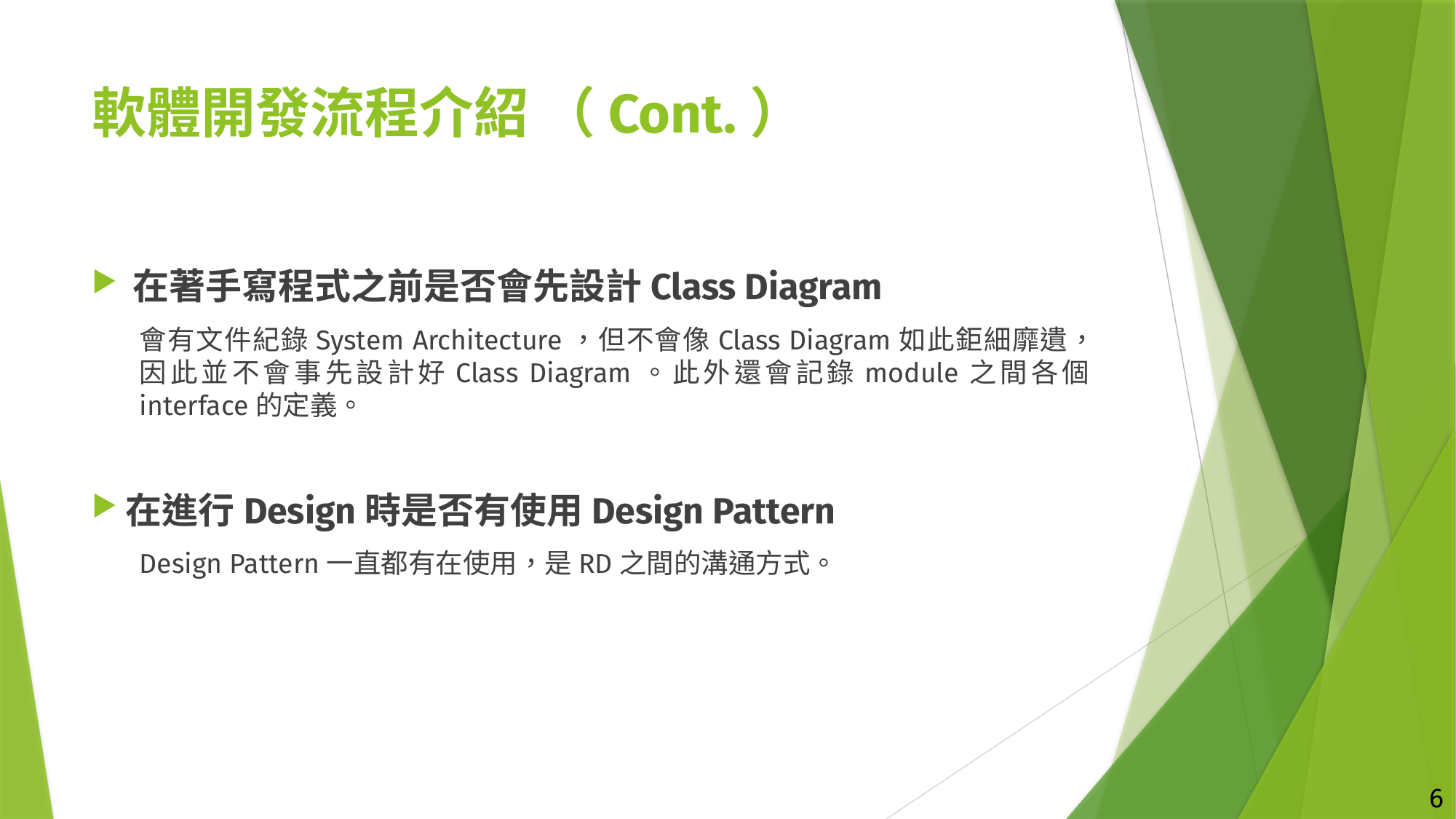

# 軟體開發流程介紹 （Cont.）
在著手寫程式之前是否會先設計Class Diagram
會有文件紀錄System Architecture，但不會像Class Diagram如此鉅細靡遺，因此並不會事先設計好Class Diagram。此外還會記錄module之間各個interface的定義。

在進行Design時是否有使用Design Pattern
Design Pattern一直都有在使用，是RD之間的溝通方式。
6